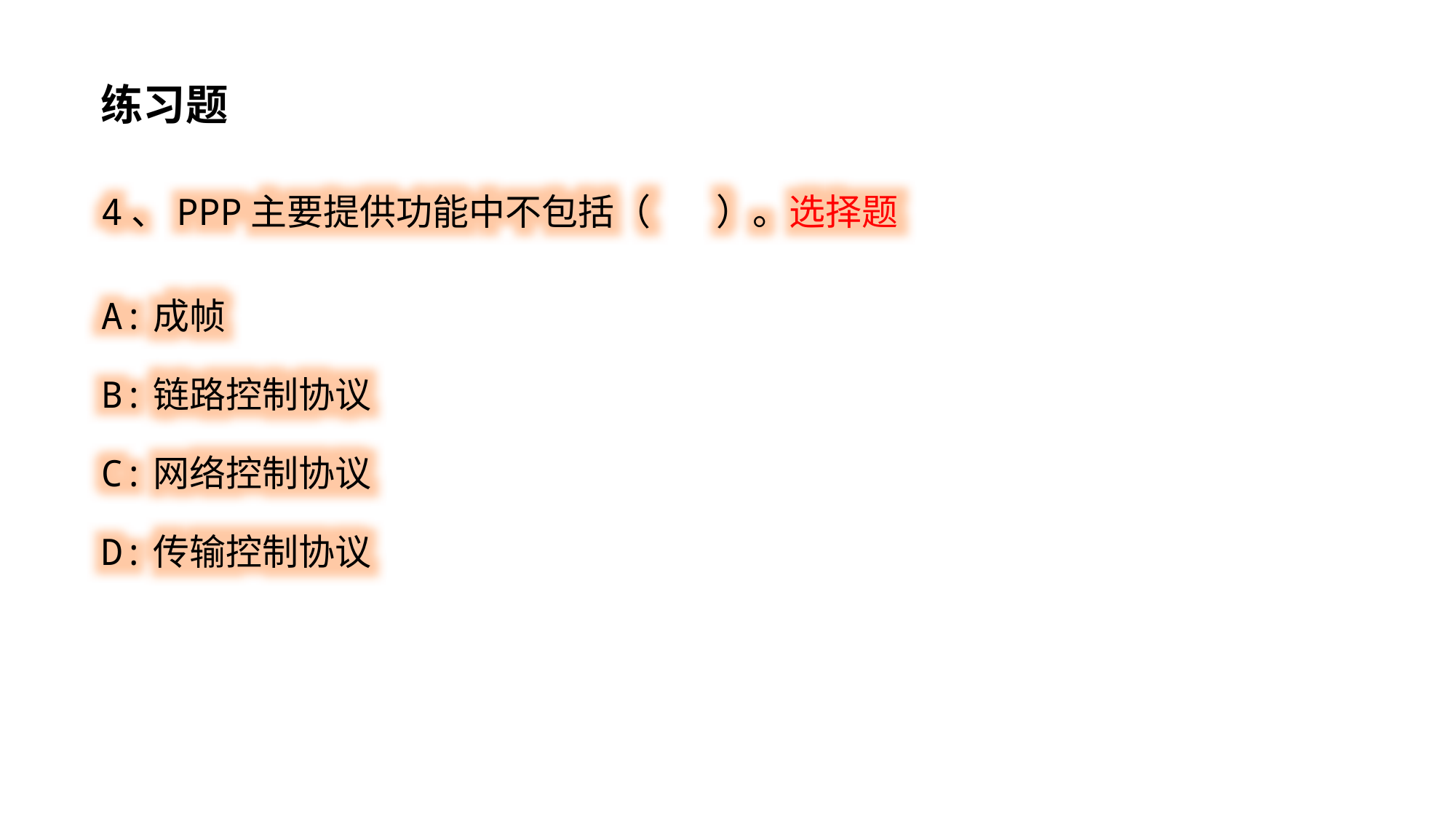

练习题
4、PPP主要提供功能中不包括（        ）。选择题

A:成帧

B:链路控制协议

C:网络控制协议

D:传输控制协议